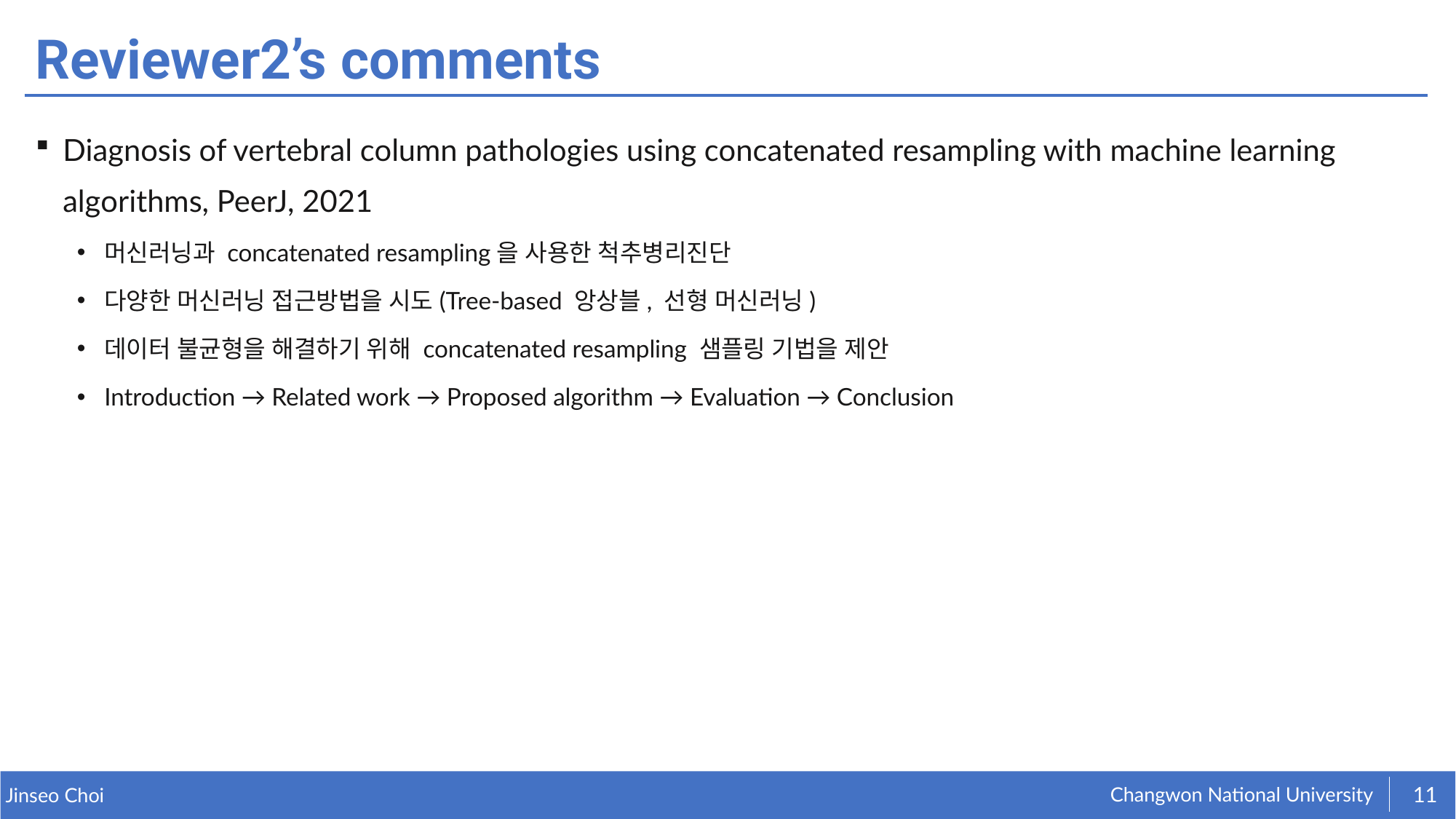

# Reviewer2’s comments
Diagnosis of vertebral column pathologies using concatenated resampling with machine learning algorithms, PeerJ, 2021
머신러닝과 concatenated resampling을 사용한 척추병리진단
다양한 머신러닝 접근방법을 시도(Tree-based 앙상블, 선형 머신러닝)
데이터 불균형을 해결하기 위해 concatenated resampling 샘플링 기법을 제안
Introduction → Related work → Proposed algorithm → Evaluation → Conclusion
11